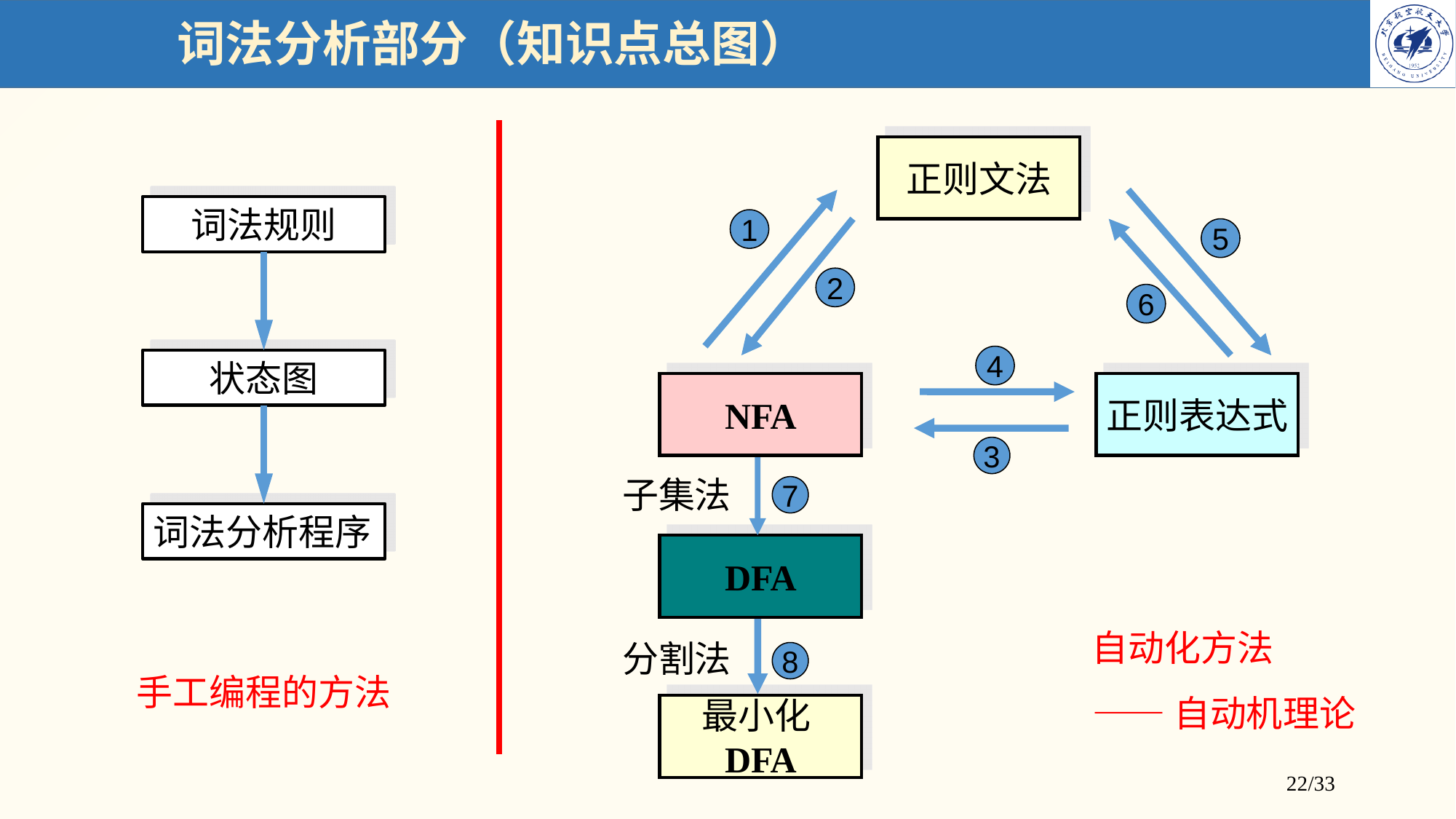

# 词法分析部分（知识点总图）
正则文法

1

5

2

6
4

NFA
正则表达式

3

DFA
7
子集法

最小化DFA
8
分割法
词法规则
状态图
词法分析程序
自动化方法
——自动机理论
手工编程的方法